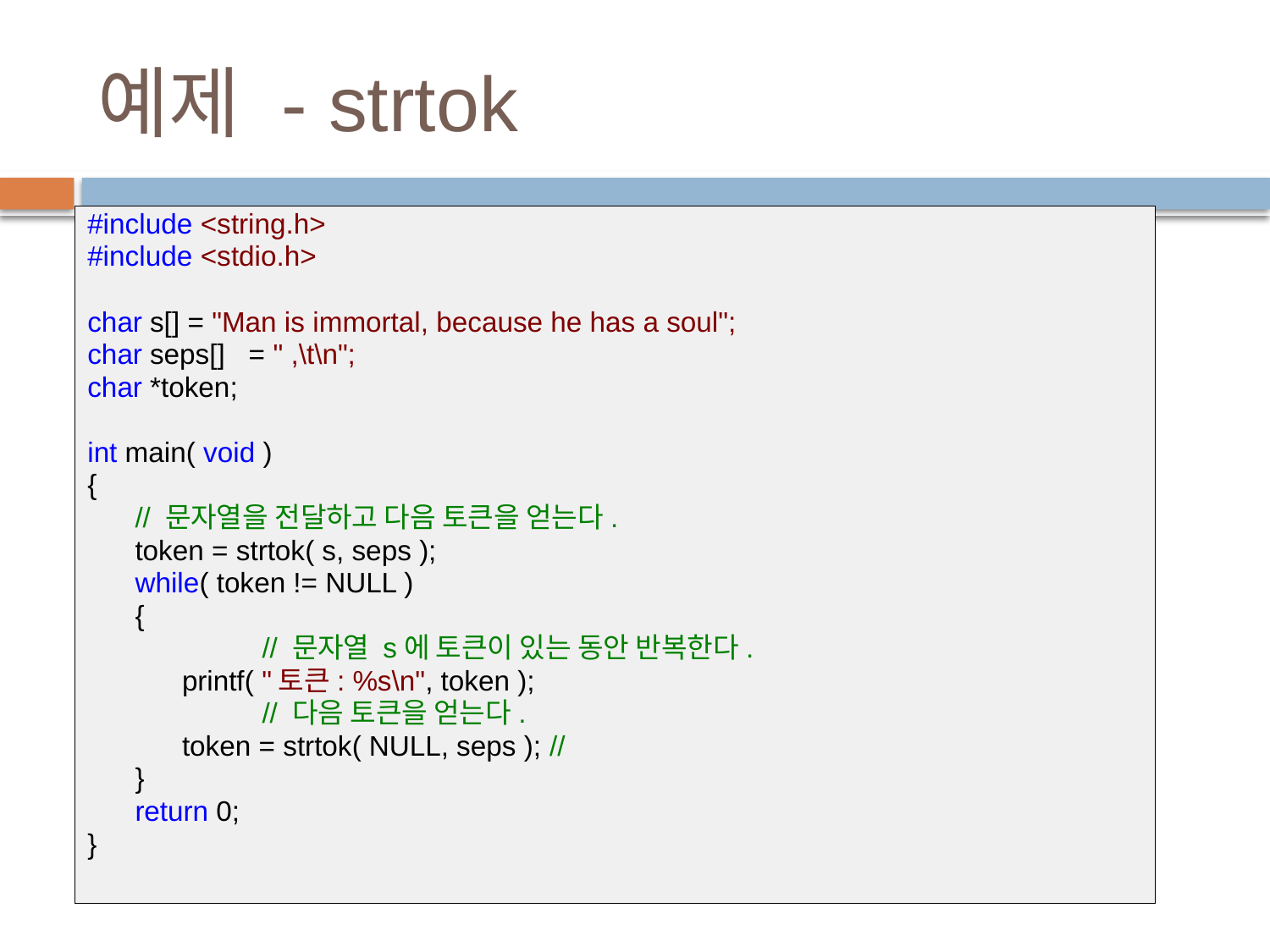

# 예제 - strtok
#include <string.h>
#include <stdio.h>

char s[] = "Man is immortal, because he has a soul";
char seps[]   = " ,\t\n";
char *token;

int main( void )
{
	// 문자열을 전달하고 다음 토큰을 얻는다.
	token = strtok( s, seps );
	while( token != NULL )
	{
		// 문자열 s에 토큰이 있는 동안 반복한다.
	      printf( "토큰: %s\n", token );
		// 다음 토큰을 얻는다.
	      token = strtok( NULL, seps ); //
   	}
	return 0;
}